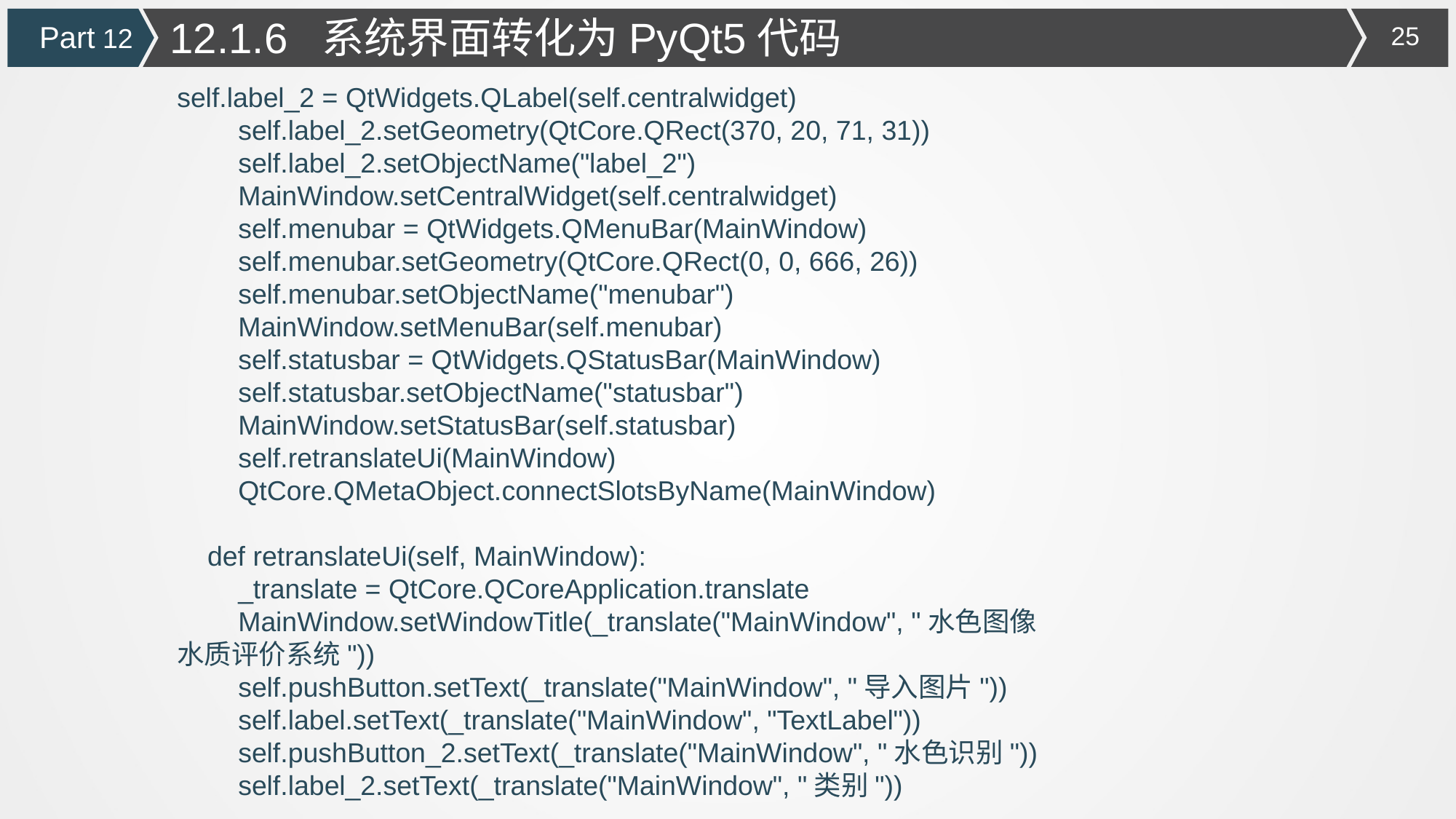

12.1.6  系统界面转化为PyQt5代码
Part 12
self.label_2 = QtWidgets.QLabel(self.centralwidget)
        self.label_2.setGeometry(QtCore.QRect(370, 20, 71, 31))
        self.label_2.setObjectName("label_2")
        MainWindow.setCentralWidget(self.centralwidget)
        self.menubar = QtWidgets.QMenuBar(MainWindow)
        self.menubar.setGeometry(QtCore.QRect(0, 0, 666, 26))
        self.menubar.setObjectName("menubar")
        MainWindow.setMenuBar(self.menubar)
        self.statusbar = QtWidgets.QStatusBar(MainWindow)
        self.statusbar.setObjectName("statusbar")
        MainWindow.setStatusBar(self.statusbar)
        self.retranslateUi(MainWindow)
        QtCore.QMetaObject.connectSlotsByName(MainWindow)

    def retranslateUi(self, MainWindow):
        _translate = QtCore.QCoreApplication.translate
        MainWindow.setWindowTitle(_translate("MainWindow", "水色图像水质评价系统"))
        self.pushButton.setText(_translate("MainWindow", "导入图片"))
        self.label.setText(_translate("MainWindow", "TextLabel"))
        self.pushButton_2.setText(_translate("MainWindow", "水色识别"))
        self.label_2.setText(_translate("MainWindow", "类别"))